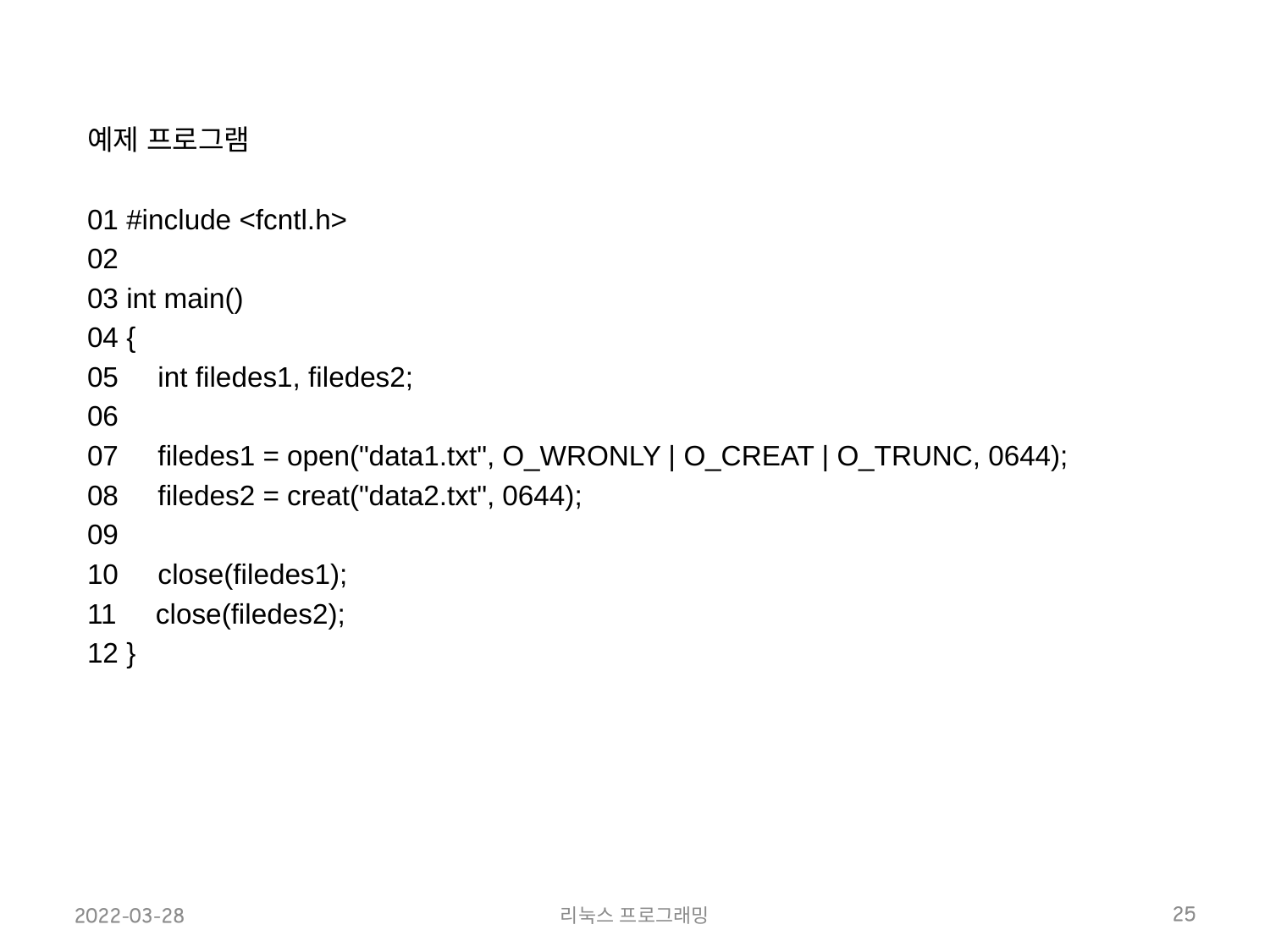

예제 프로그램

01 #include <fcntl.h>
02
03 int main()
04 {
05     int filedes1, filedes2;
06
07     filedes1 = open("data1.txt", O_WRONLY | O_CREAT | O_TRUNC, 0644);
08     filedes2 = creat("data2.txt", 0644);
09
10     close(filedes1);
11     close(filedes2);
12 }
2022-03-28
리눅스 프로그래밍
25